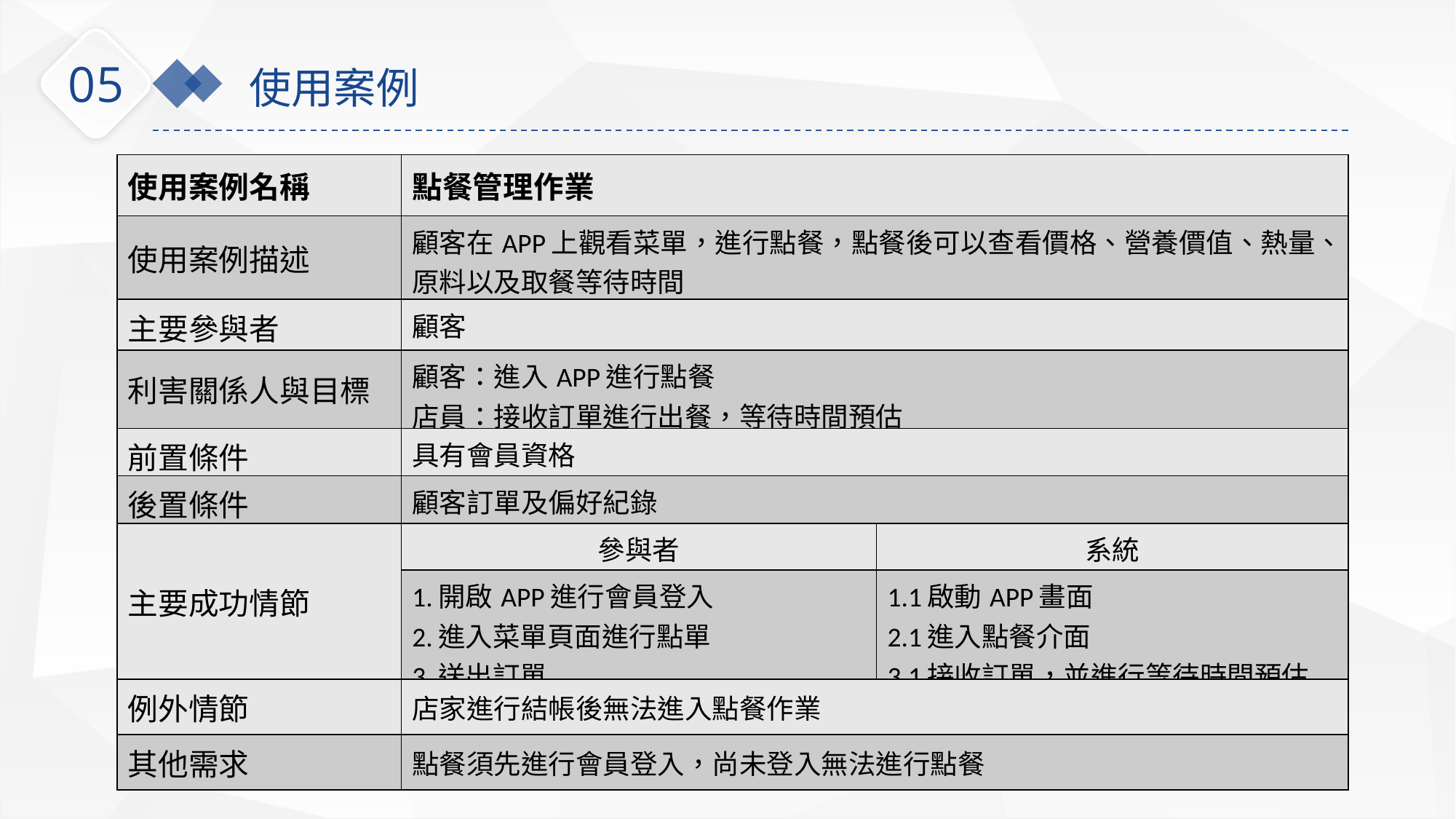

05
使用案例

| 使用案例名稱 | 點餐管理作業 |  |
| --- | --- | --- |
| 使用案例描述 | 顧客在APP上觀看菜單，進行點餐，點餐後可以查看價格、營養價值、熱量、原料以及取餐等待時間 |  |
| 主要參與者 | 顧客 |  |
| 利害關係人與目標 | 顧客：進入APP進行點餐 店員：接收訂單進行出餐，等待時間預估 |  |
| 前置條件 | 具有會員資格 |  |
| 後置條件 | 顧客訂單及偏好紀錄 |  |
| 主要成功情節 | 參與者 | 系統 |
|  | 1.開啟APP進行會員登入 2.進入菜單頁面進行點單 3.送出訂單 | 1.1啟動APP畫面 2.1進入點餐介面 3.1接收訂單，並進行等待時間預估 |
| 例外情節 | 店家進行結帳後無法進入點餐作業 |  |
| 其他需求 | 點餐須先進行會員登入，尚未登入無法進行點餐 |  |